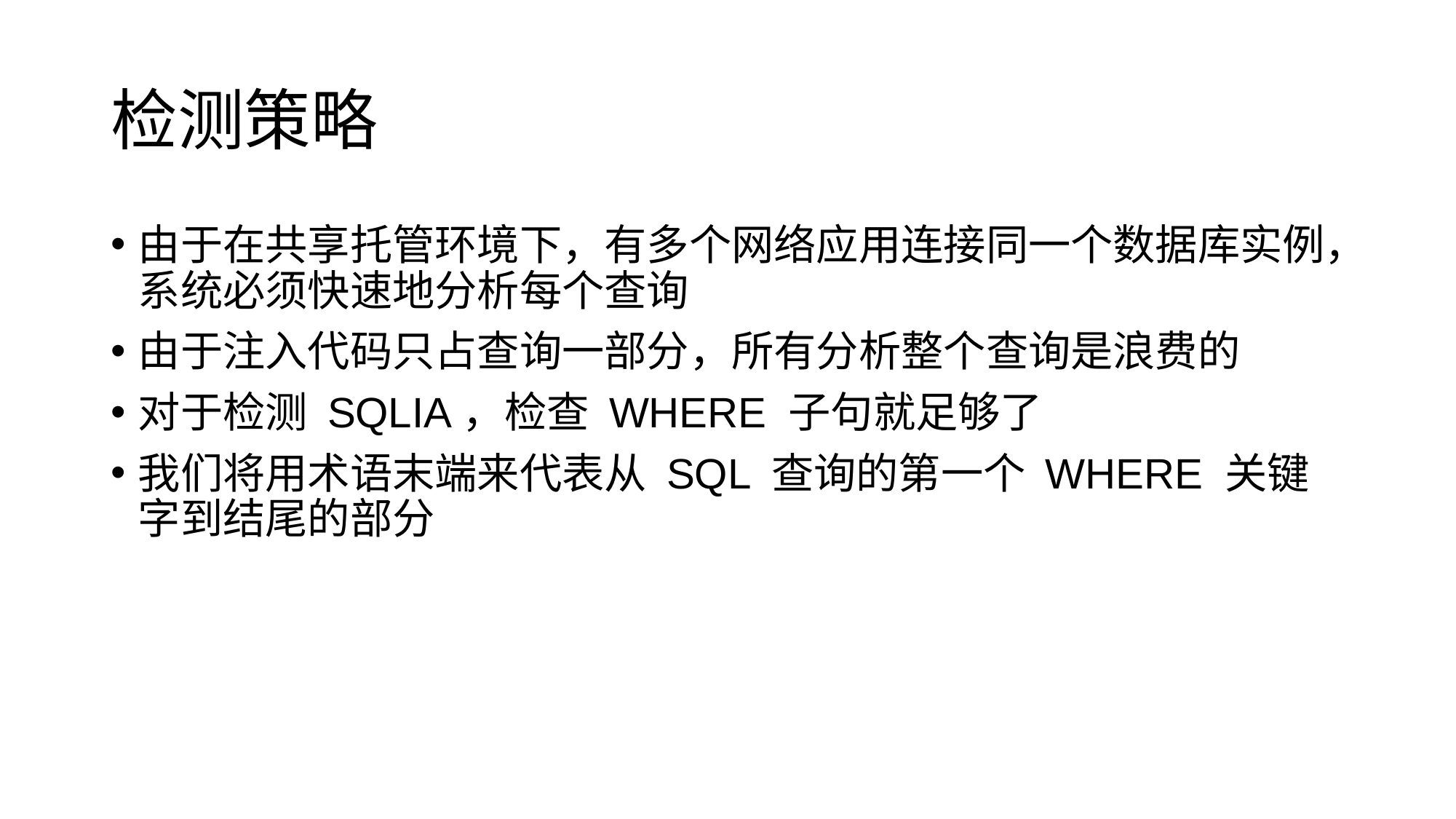

# 检测策略
由于在共享托管环境下，有多个网络应用连接同一个数据库实例，系统必须快速地分析每个查询
由于注入代码只占查询一部分，所有分析整个查询是浪费的
对于检测 SQLIA，检查 WHERE 子句就足够了
我们将用术语末端来代表从 SQL 查询的第一个 WHERE 关键字到结尾的部分